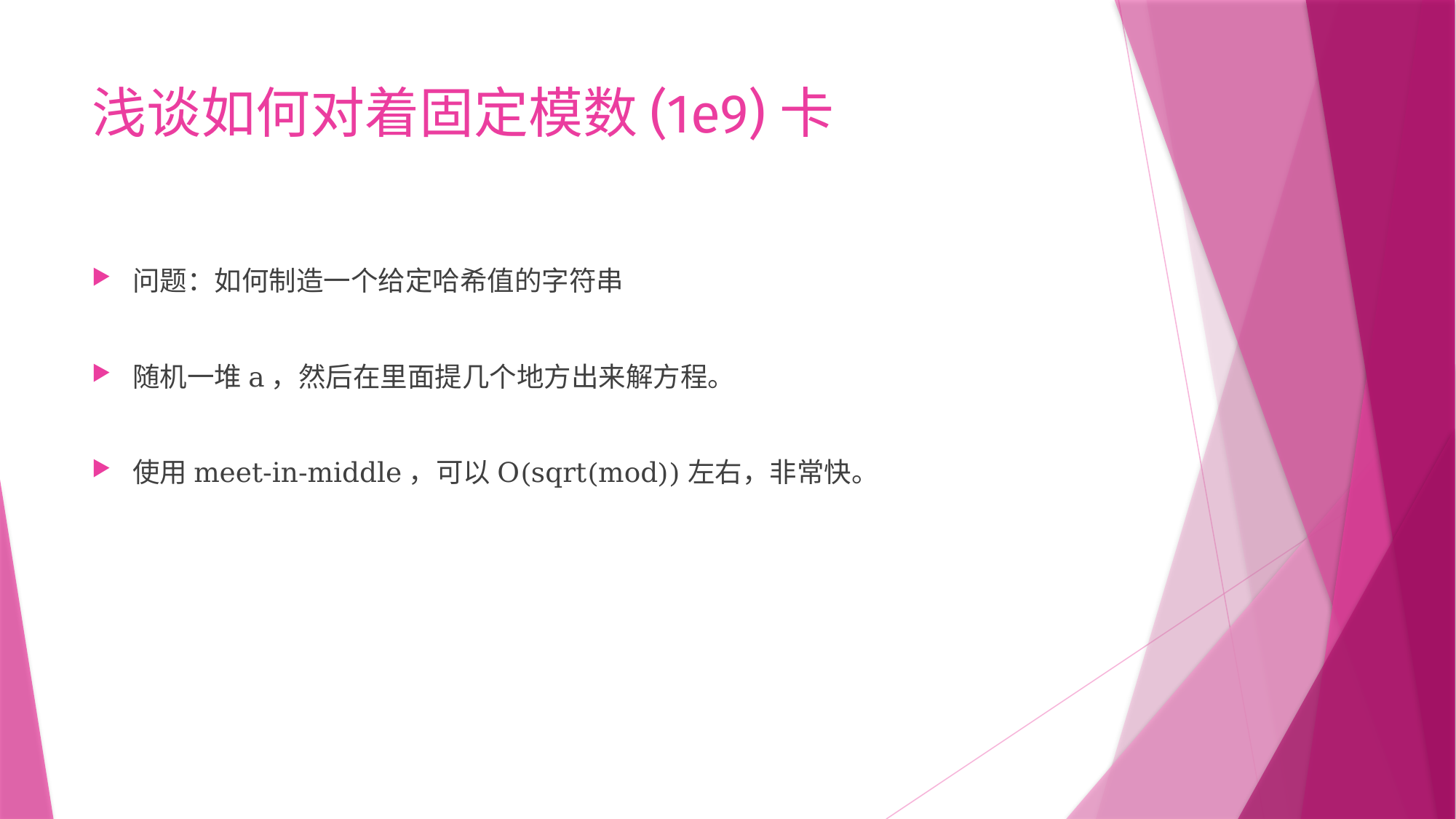

# 浅谈如何对着固定模数(1e9)卡
问题：如何制造一个给定哈希值的字符串

随机一堆a，然后在里面提几个地方出来解方程。

使用meet-in-middle，可以O(sqrt(mod))左右，非常快。